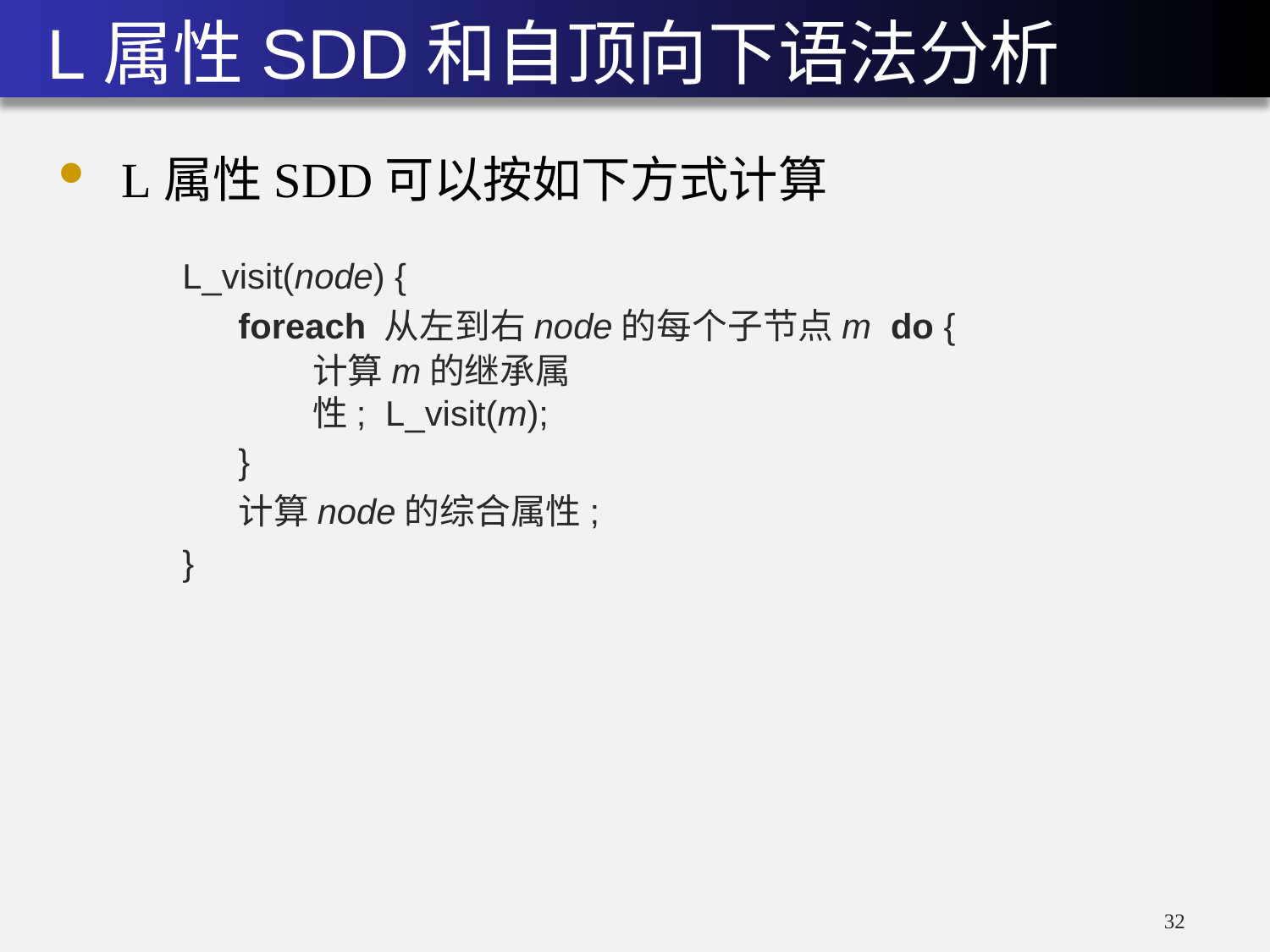

L属性SDD和自顶向下语法分析
L属性SDD可以按如下方式计算
L_visit(node) {
foreach 从左到右node的每个子节点m  do {
计算m的继承属性;  L_visit(m);
}
计算node的综合属性;
}
32